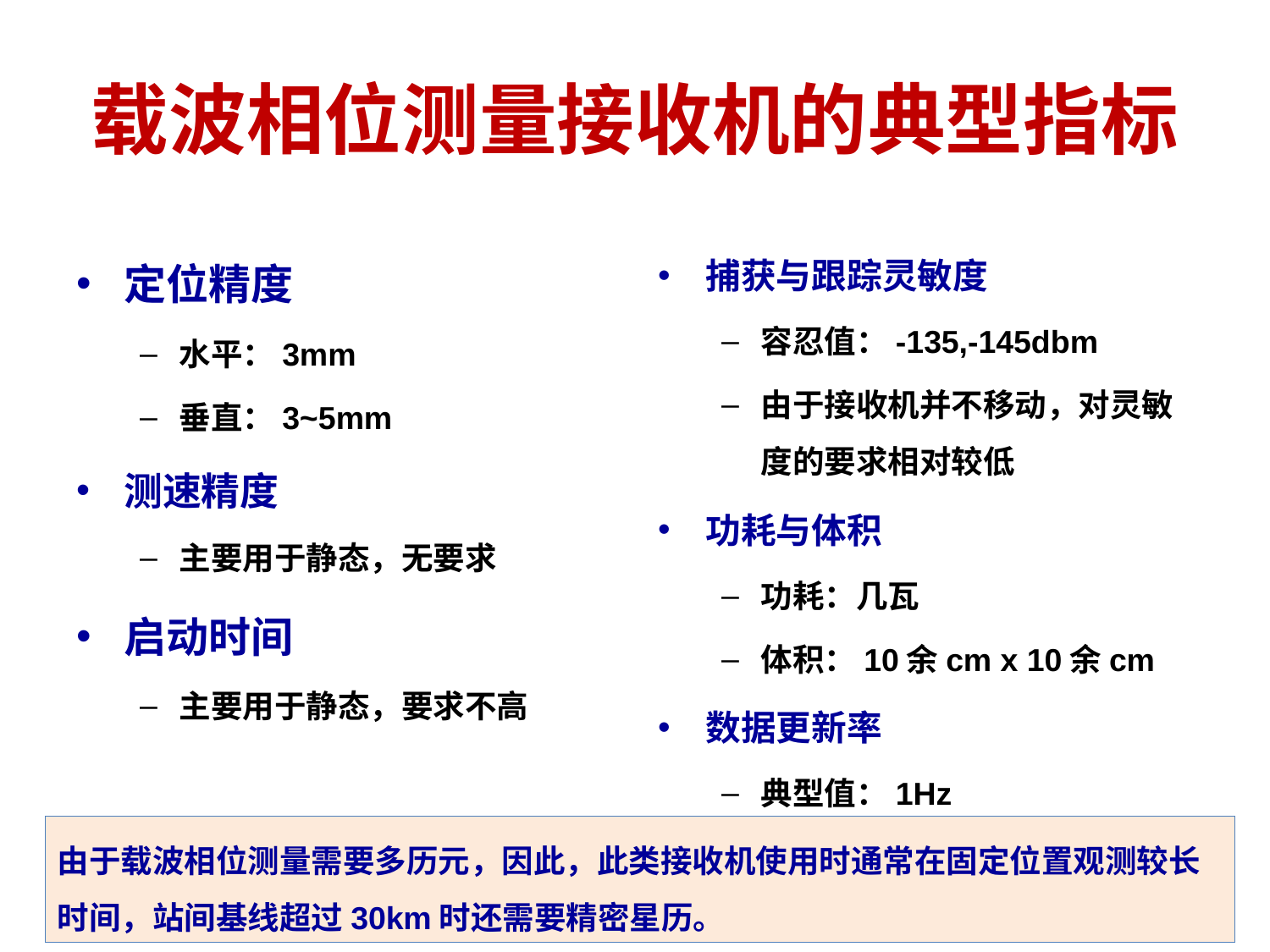

# 载波相位测量接收机的典型指标
定位精度
水平：3mm
垂直：3~5mm
测速精度
主要用于静态，无要求
启动时间
主要用于静态，要求不高
捕获与跟踪灵敏度
容忍值：-135,-145dbm
由于接收机并不移动，对灵敏度的要求相对较低
功耗与体积
功耗：几瓦
体积：10余cm x 10余cm
数据更新率
典型值：1Hz

由于载波相位测量需要多历元，因此，此类接收机使用时通常在固定位置观测较长时间，站间基线超过30km时还需要精密星历。